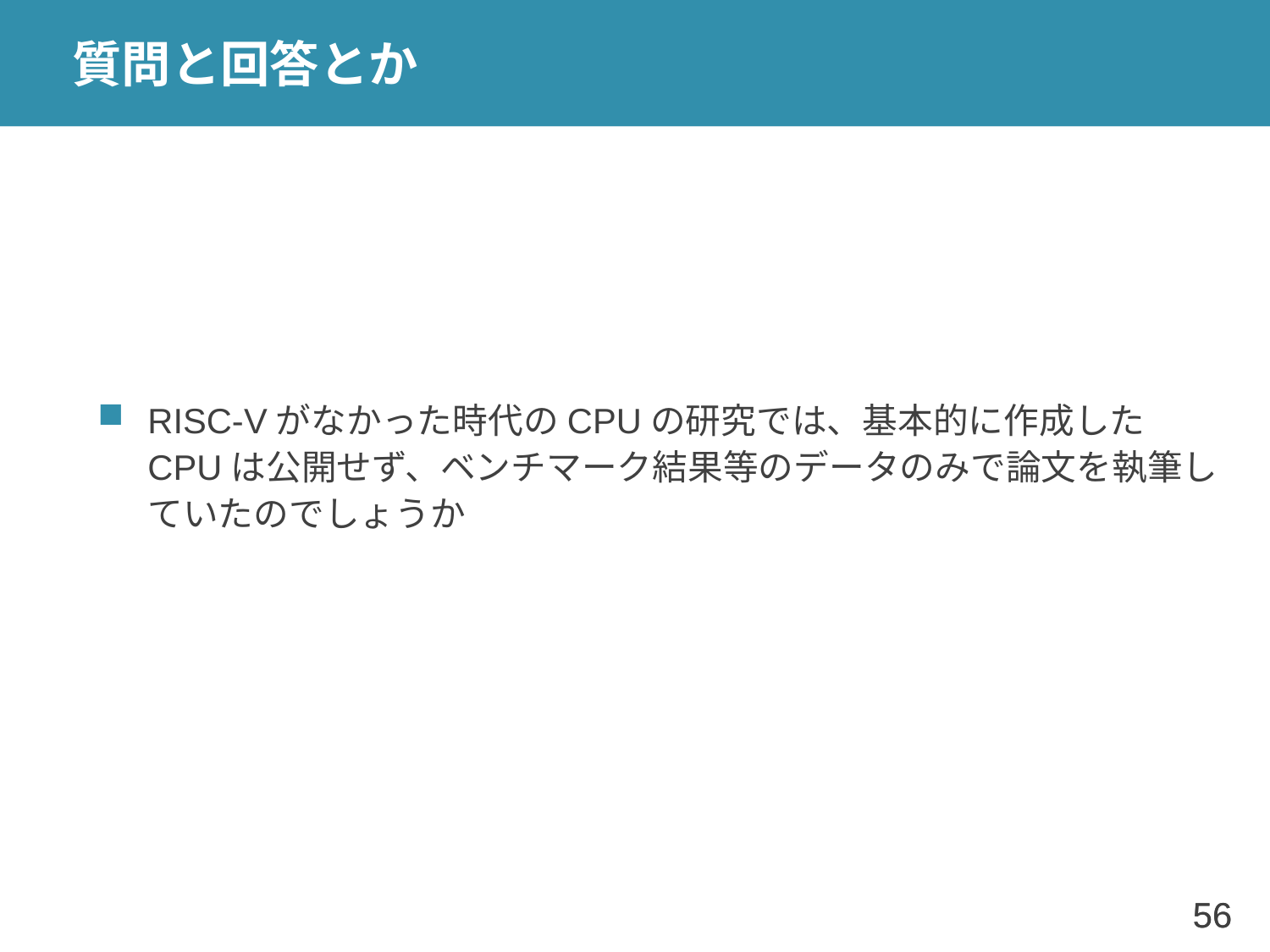

# 質問と回答とか
RISC-Vがなかった時代のCPUの研究では、基本的に作成したCPUは公開せず、ベンチマーク結果等のデータのみで論文を執筆していたのでしょうか